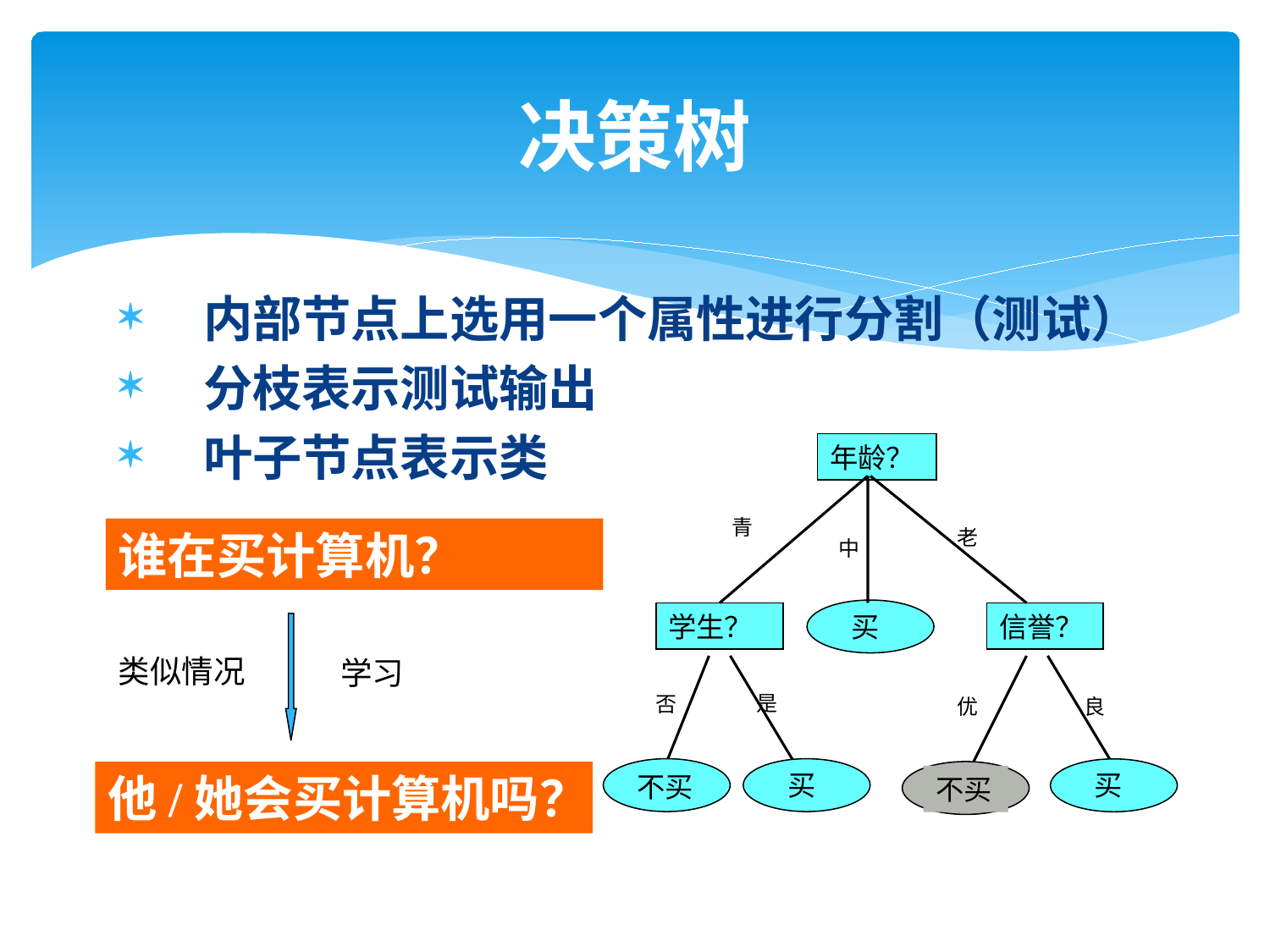

# 决策树
内部节点上选用一个属性进行分割（测试）
分枝表示测试输出
叶子节点表示类
年龄？

青
老
中

买
学生？
信誉？

是
否
优
良

不买

买

买

不买
谁在买计算机？

类似情况
学习
他/她会买计算机吗？